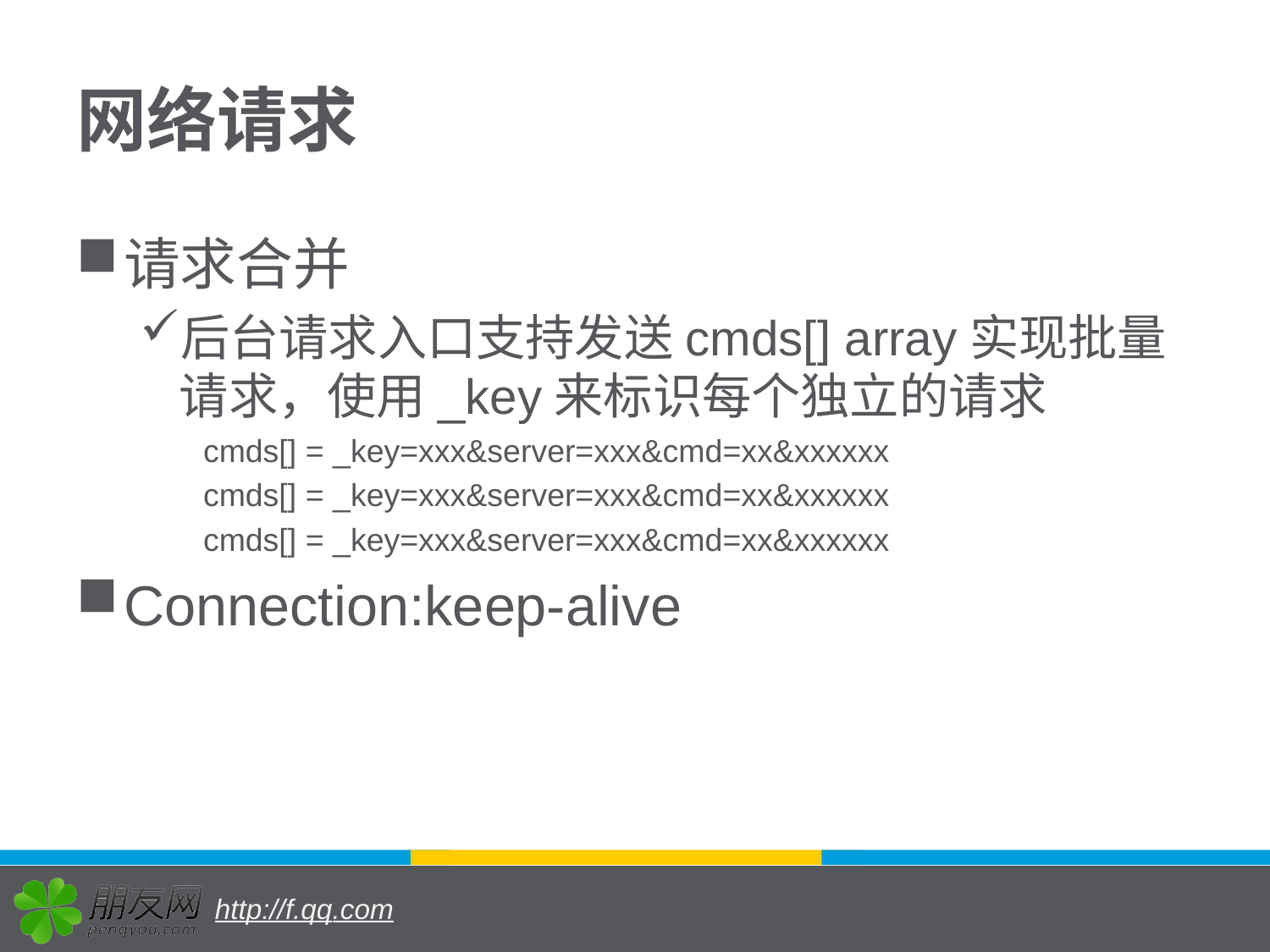

# 网络请求
请求合并
后台请求入口支持发送cmds[] array实现批量请求，使用_key来标识每个独立的请求
cmds[] = _key=xxx&server=xxx&cmd=xx&xxxxxx
cmds[] = _key=xxx&server=xxx&cmd=xx&xxxxxx
cmds[] = _key=xxx&server=xxx&cmd=xx&xxxxxx
Connection:keep-alive